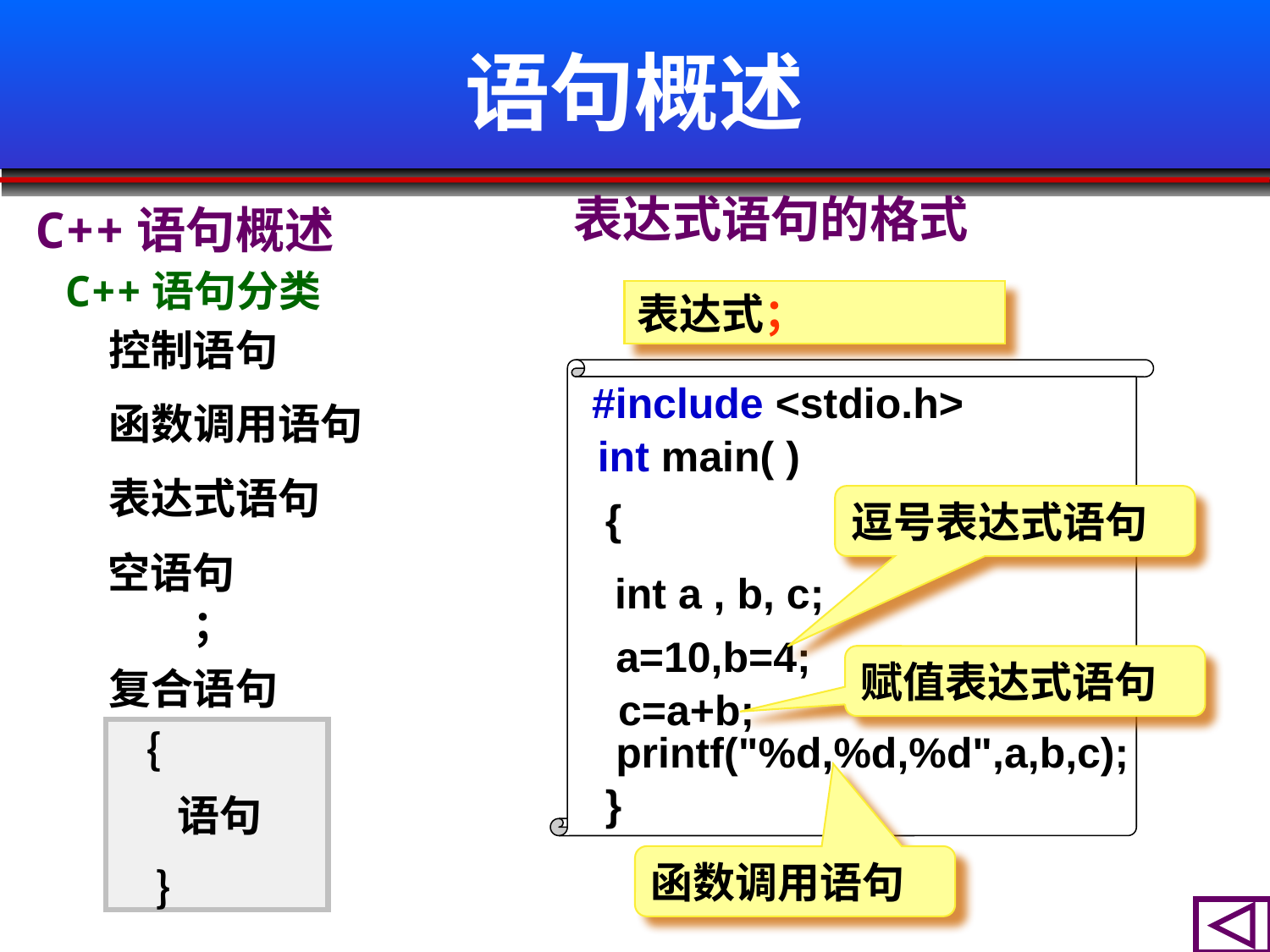

# 语句概述
表达式语句的格式
C++语句概述
C++语句分类
表达式；
控制语句

#include <stdio.h>
int main( )
{
int a , b, c;
a=10,b=4;
  c=a+b;
printf("%d,%d,%d",a,b,c);
}
函数调用语句
表达式语句
逗号表达式语句
空语句
；
赋值表达式语句
复合语句

｛
语句
函数调用语句
｝